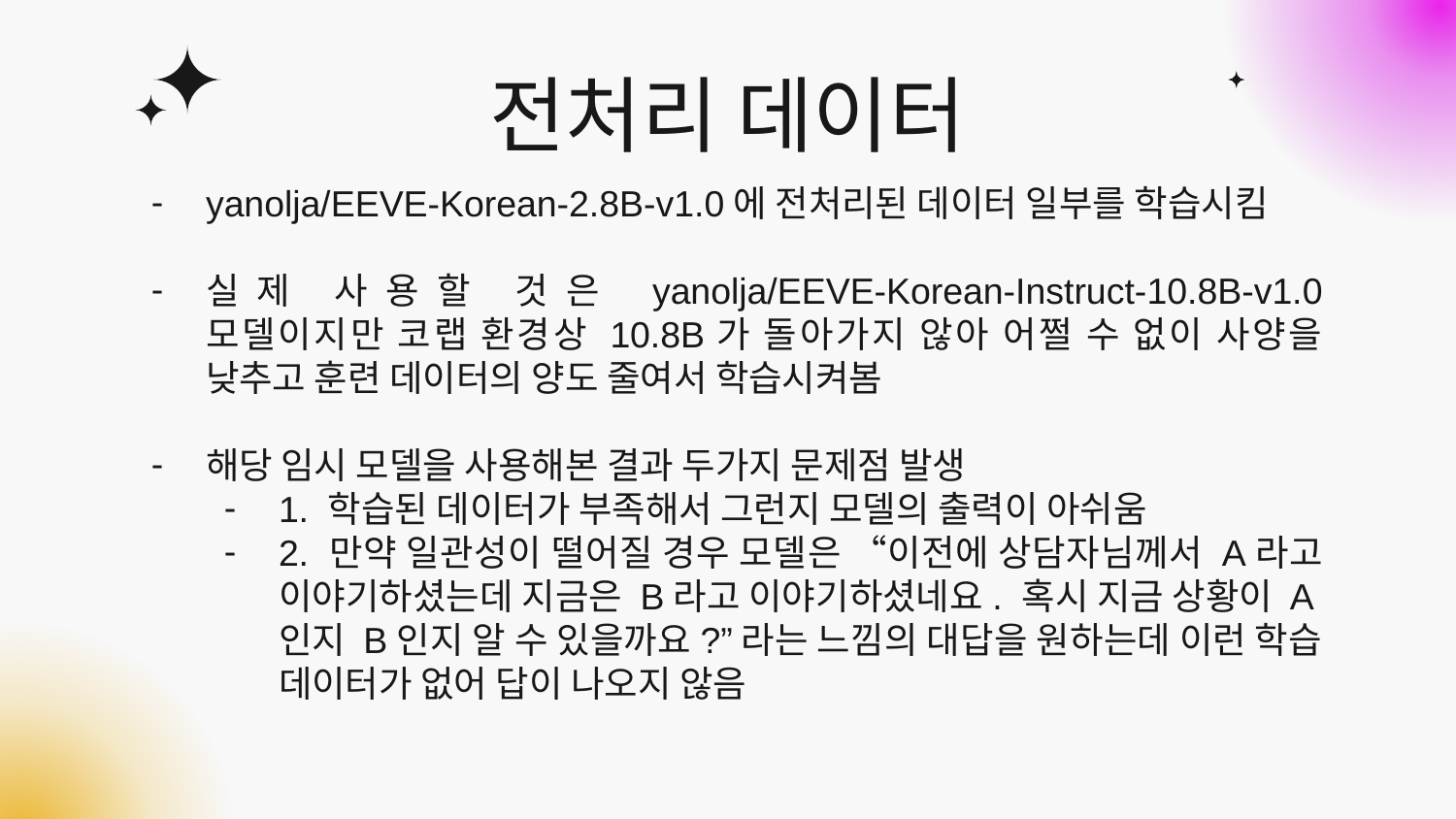

# 전처리 데이터

yanolja/EEVE-Korean-2.8B-v1.0에 전처리된 데이터 일부를 학습시킴

실제 사용할 것은 yanolja/EEVE-Korean-Instruct-10.8B-v1.0 모델이지만 코랩 환경상 10.8B가 돌아가지 않아 어쩔 수 없이 사양을 낮추고 훈련 데이터의 양도 줄여서 학습시켜봄

해당 임시 모델을 사용해본 결과 두가지 문제점 발생
1. 학습된 데이터가 부족해서 그런지 모델의 출력이 아쉬움
2. 만약 일관성이 떨어질 경우 모델은 “이전에 상담자님께서 A라고 이야기하셨는데 지금은 B라고 이야기하셨네요. 혹시 지금 상황이 A인지 B인지 알 수 있을까요?”라는 느낌의 대답을 원하는데 이런 학습 데이터가 없어 답이 나오지 않음